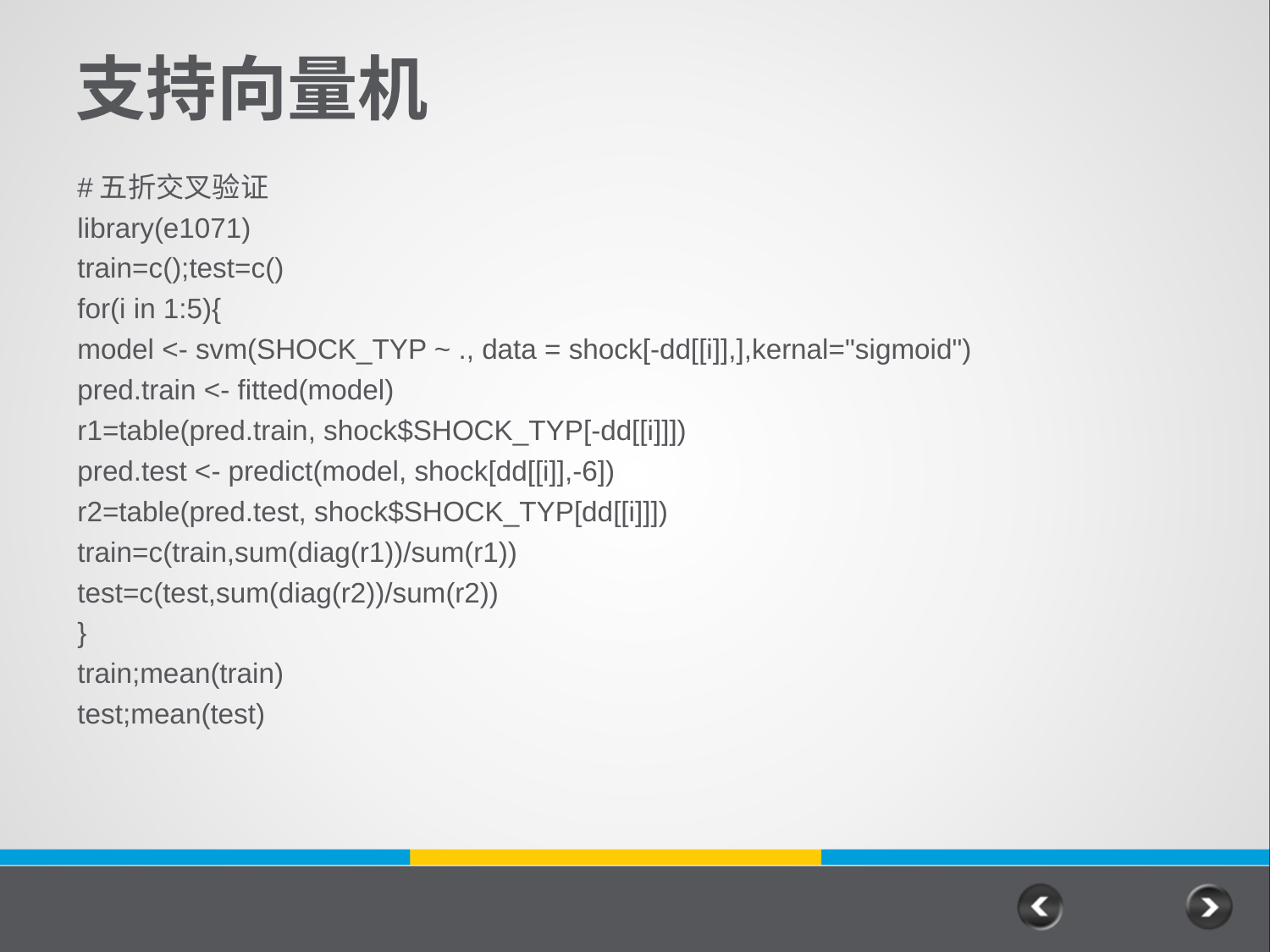

# 支持向量机
#五折交叉验证
library(e1071)
train=c();test=c()
for(i in 1:5){
model <- svm(SHOCK_TYP ~ ., data = shock[-dd[[i]],],kernal="sigmoid")
pred.train <- fitted(model)
r1=table(pred.train, shock$SHOCK_TYP[-dd[[i]]])
pred.test <- predict(model, shock[dd[[i]],-6])
r2=table(pred.test, shock$SHOCK_TYP[dd[[i]]])
train=c(train,sum(diag(r1))/sum(r1))
test=c(test,sum(diag(r2))/sum(r2))
}
train;mean(train)
test;mean(test)
96